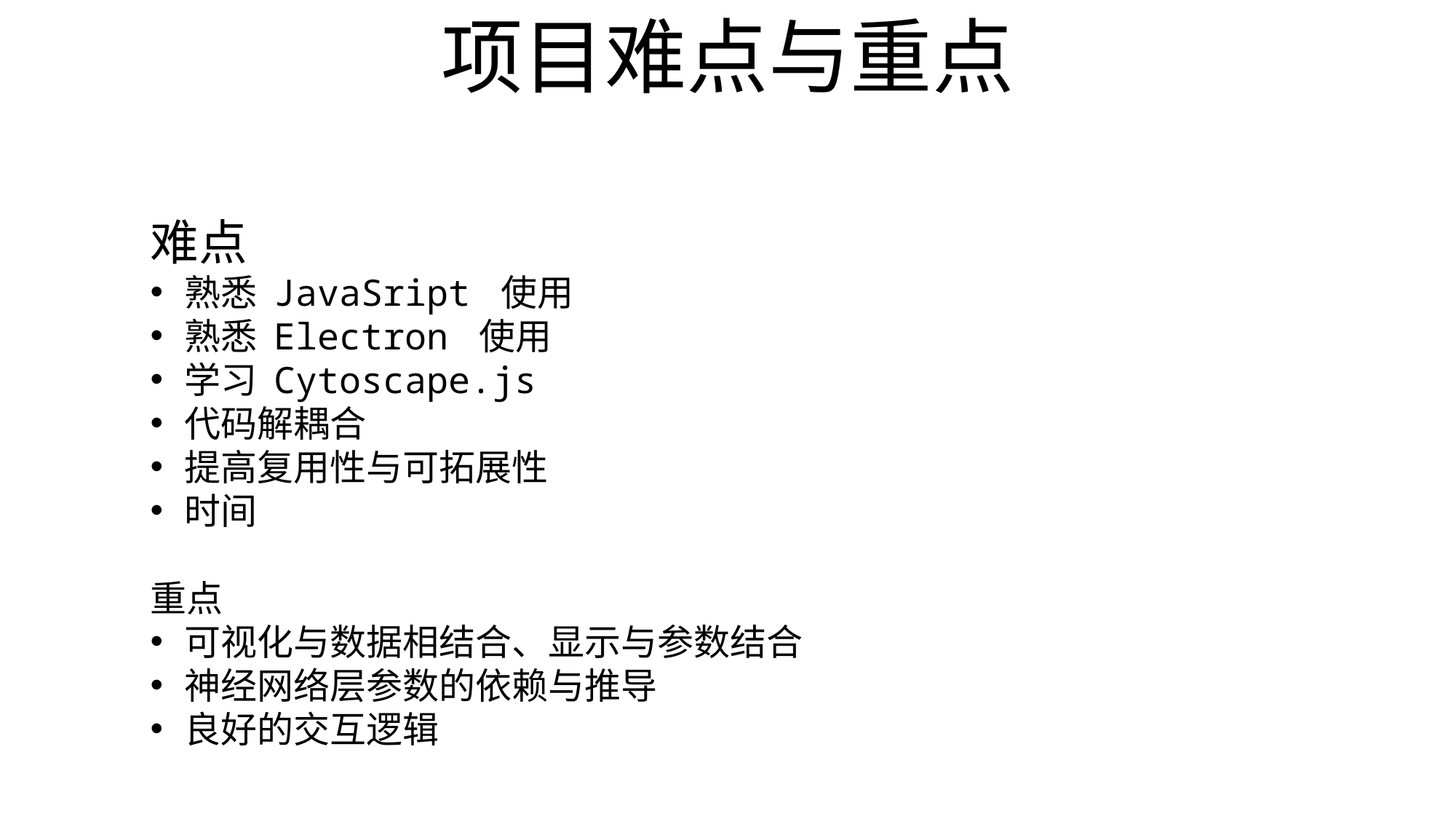

项目难点与重点
难点
熟悉 JavaSript 使用
熟悉 Electron 使用
学习 Cytoscape.js
代码解耦合
提高复用性与可拓展性
时间

重点
可视化与数据相结合、显示与参数结合
神经网络层参数的依赖与推导
良好的交互逻辑